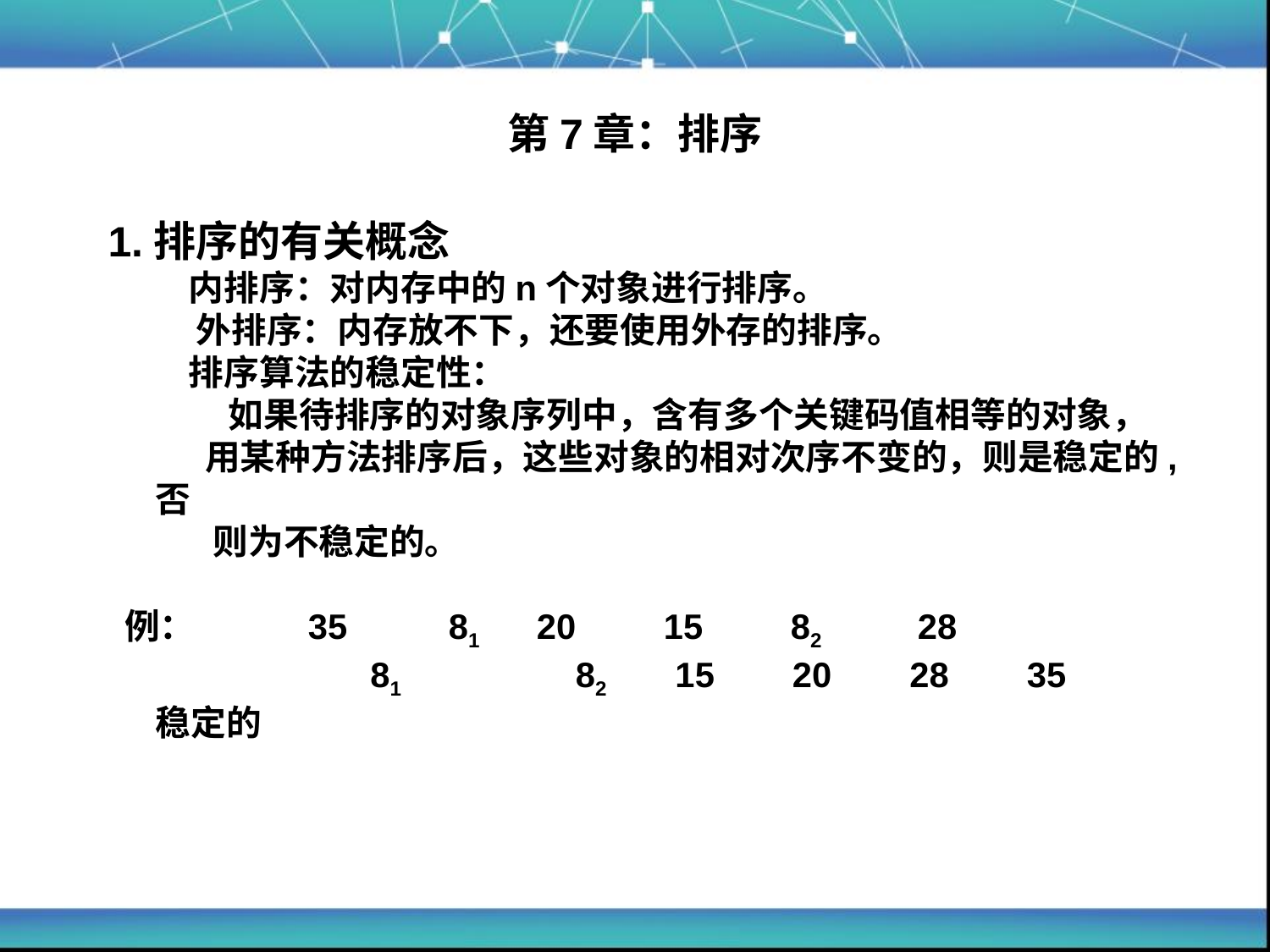

第7章：排序
1.排序的有关概念
         内排序：对内存中的n个对象进行排序。
 	    外排序：内存放不下，还要使用外存的排序。
         排序算法的稳定性：
	        如果待排序的对象序列中，含有多个关键码值相等的对象，
           用某种方法排序后，这些对象的相对次序不变的，则是稳定的, 否
            则为不稳定的。

 例：             35	    81	20	15	82	28
           	         81 	    82            15        20        28        35
	稳定的